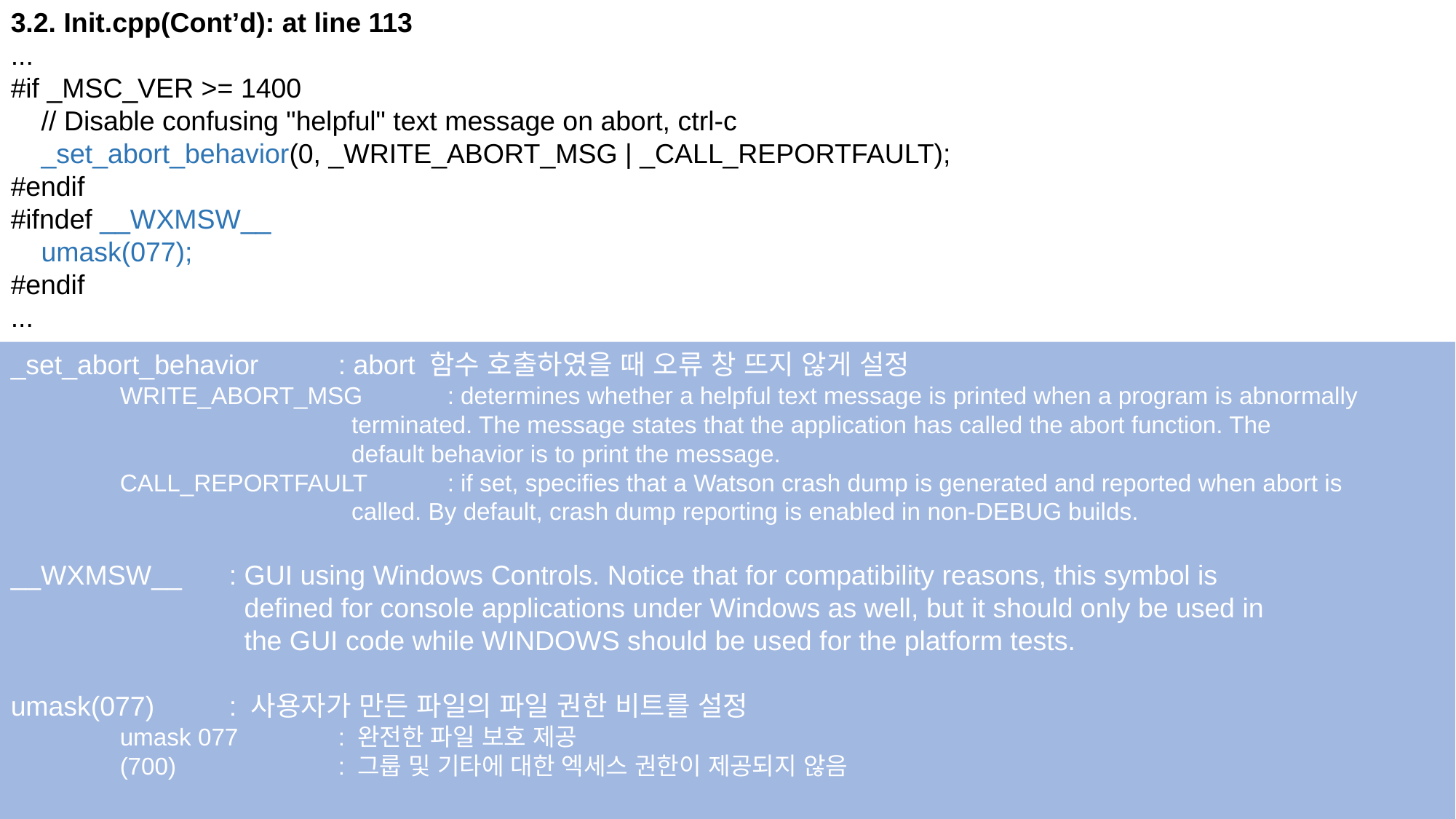

3.2. Init.cpp(Cont’d): at line 113
...
#if _MSC_VER >= 1400
    // Disable confusing "helpful" text message on abort, ctrl-c
    _set_abort_behavior(0, _WRITE_ABORT_MSG | _CALL_REPORTFAULT);
#endif
#ifndef __WXMSW__
    umask(077);
#endif
...
_set_abort_behavior	: abort 함수 호출하였을 때 오류 창 뜨지 않게 설정
	WRITE_ABORT_MSG	: determines whether a helpful text message is printed when a program is abnormally
			  terminated. The message states that the application has called the abort function. The
			  default behavior is to print the message.
	CALL_REPORTFAULT	: if set, specifies that a Watson crash dump is generated and reported when abort is
			  called. By default, crash dump reporting is enabled in non-DEBUG builds.

__WXMSW__	: GUI using Windows Controls. Notice that for compatibility reasons, this symbol is
		  defined for console applications under Windows as well, but it should only be used in
		  the GUI code while WINDOWS should be used for the platform tests.

umask(077)	: 사용자가 만든 파일의 파일 권한 비트를 설정
	umask 077	: 완전한 파일 보호 제공
	(700)		: 그룹 및 기타에 대한 엑세스 권한이 제공되지 않음